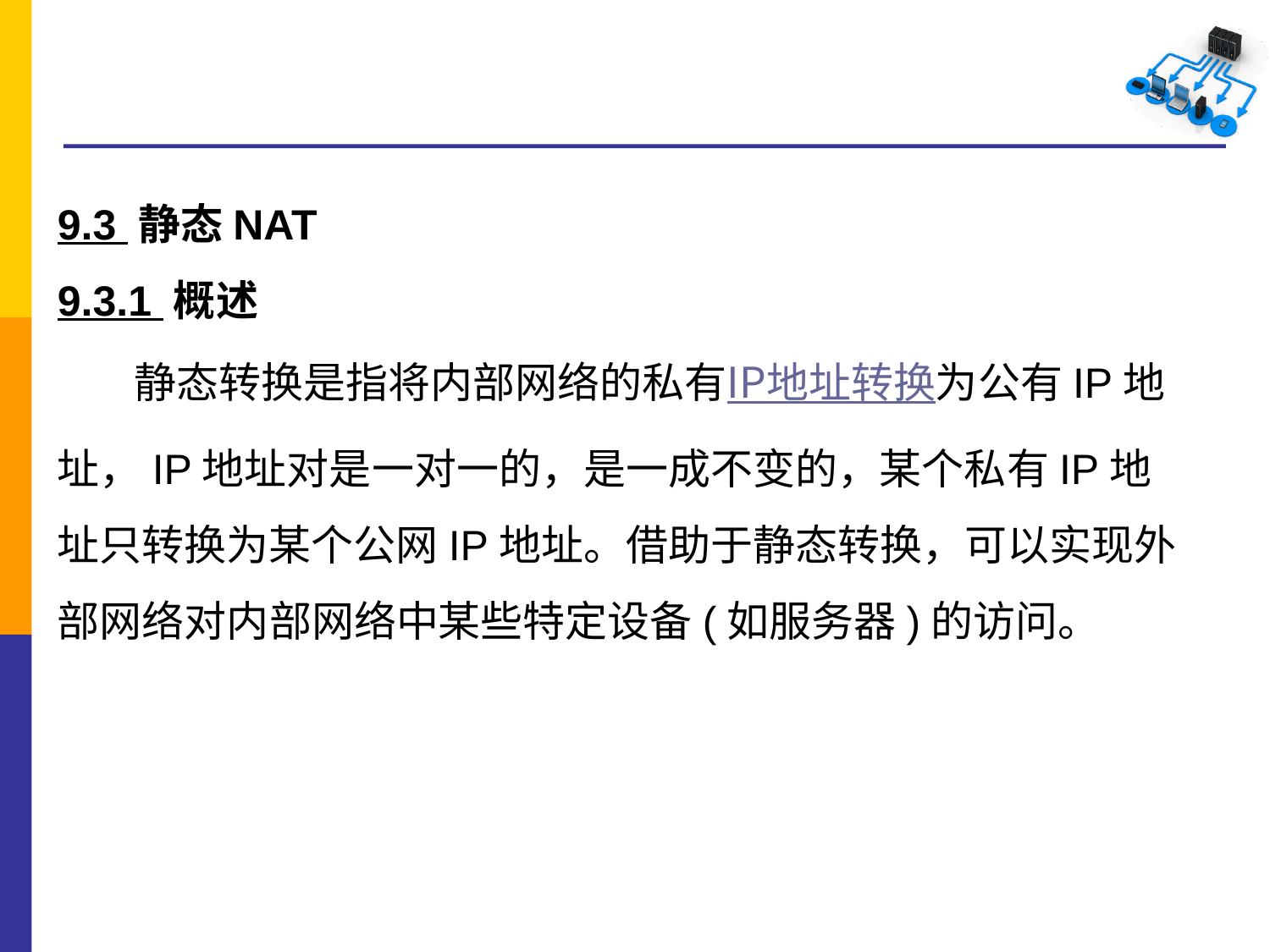

9.3 静态NAT
9.3.1 概述
       静态转换是指将内部网络的私有IP地址转换为公有IP地址，IP地址对是一对一的，是一成不变的，某个私有IP地址只转换为某个公网IP地址。借助于静态转换，可以实现外部网络对内部网络中某些特定设备(如服务器)的访问。